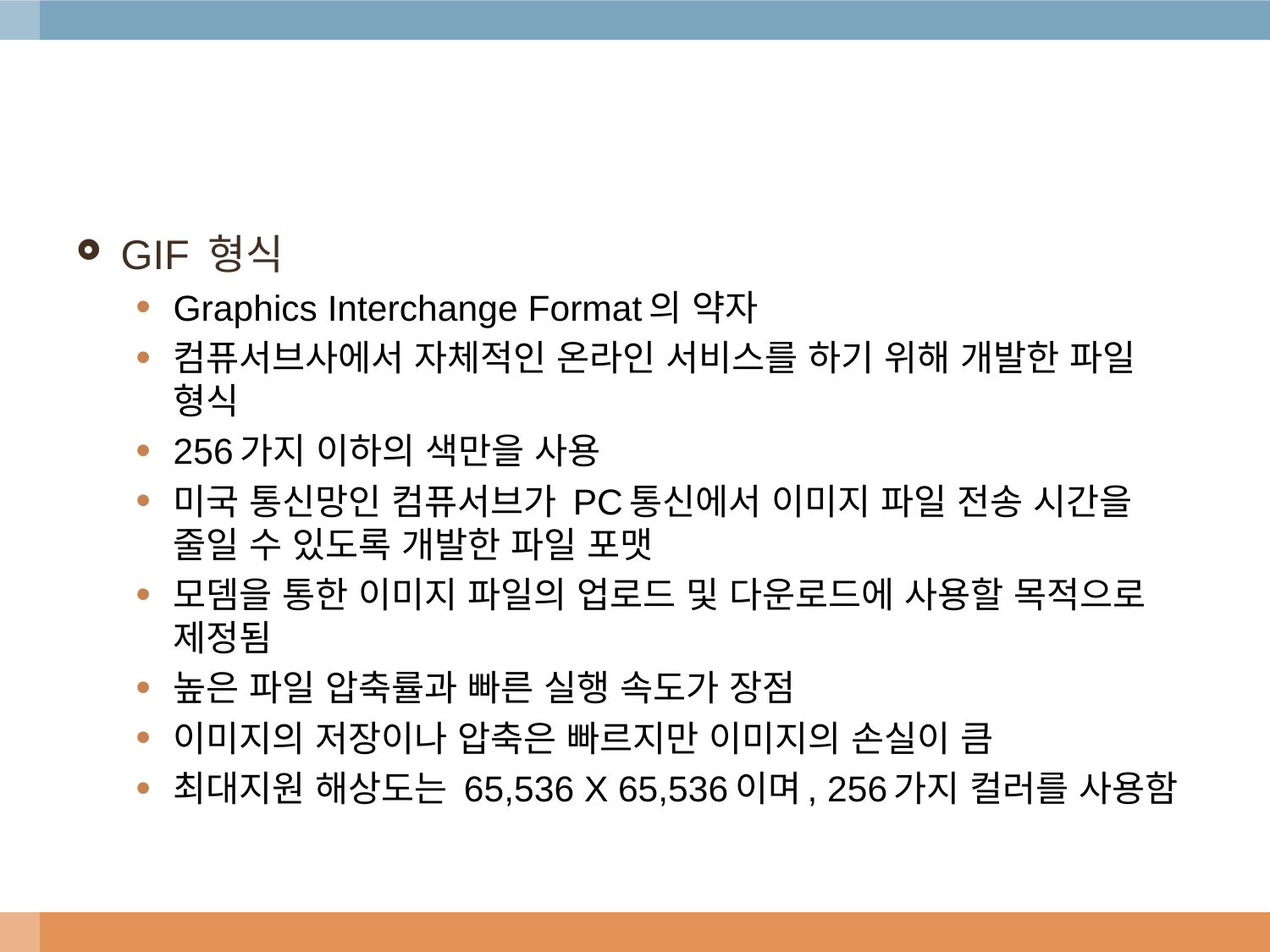

#
GIF 형식
Graphics Interchange Format의 약자
컴퓨서브사에서 자체적인 온라인 서비스를 하기 위해 개발한 파일 형식
256가지 이하의 색만을 사용
미국 통신망인 컴퓨서브가 PC통신에서 이미지 파일 전송 시간을 줄일 수 있도록 개발한 파일 포맷
모뎀을 통한 이미지 파일의 업로드 및 다운로드에 사용할 목적으로 제정됨
높은 파일 압축률과 빠른 실행 속도가 장점
이미지의 저장이나 압축은 빠르지만 이미지의 손실이 큼
최대지원 해상도는 65,536 X 65,536이며, 256가지 컬러를 사용함